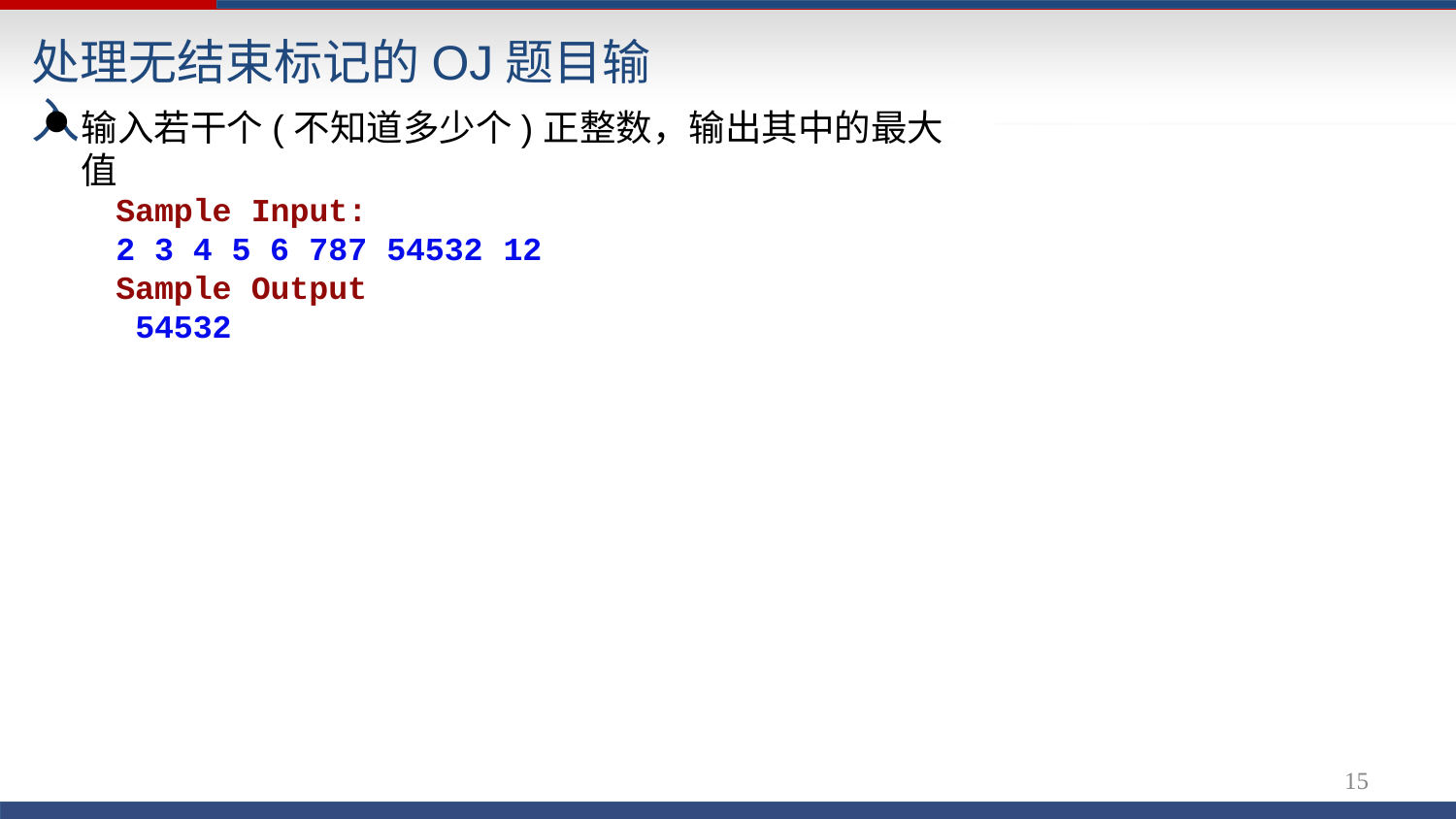

# 处理无结束标记的OJ题目输入
输入若干个(不知道多少个)正整数，输出其中的最大值
Sample Input:
2 3 4 5 6 787 54532 12
Sample Output  54532
15